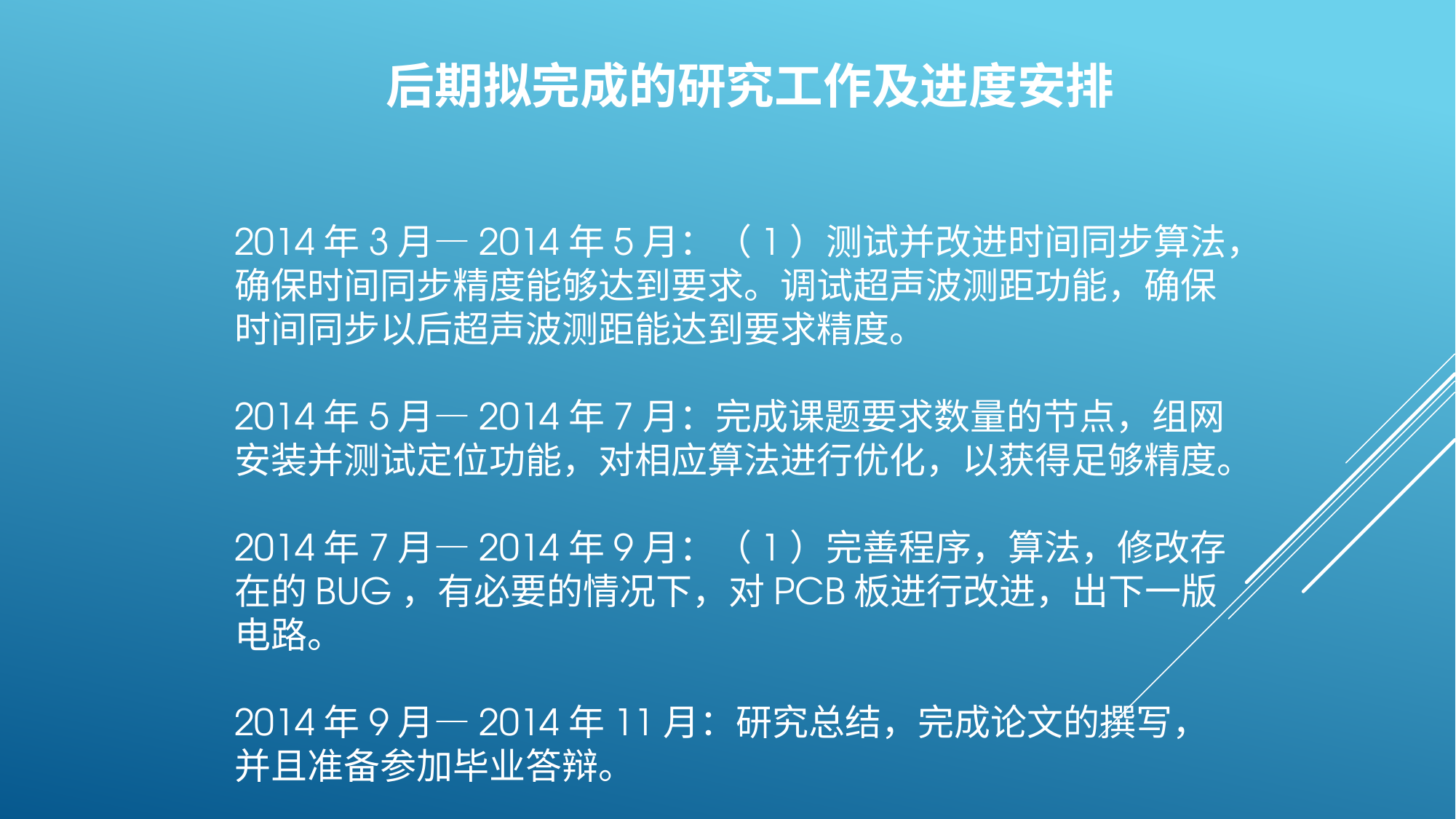

后期拟完成的研究工作及进度安排
2014年3月—2014年5月：（1）测试并改进时间同步算法，确保时间同步精度能够达到要求。调试超声波测距功能，确保时间同步以后超声波测距能达到要求精度。

2014年5月—2014年7月：完成课题要求数量的节点，组网安装并测试定位功能，对相应算法进行优化，以获得足够精度。

2014年7月—2014年9月：（1）完善程序，算法，修改存在的BUG，有必要的情况下，对PCB板进行改进，出下一版电路。

2014年9月—2014年11月：研究总结，完成论文的撰写，并且准备参加毕业答辩。